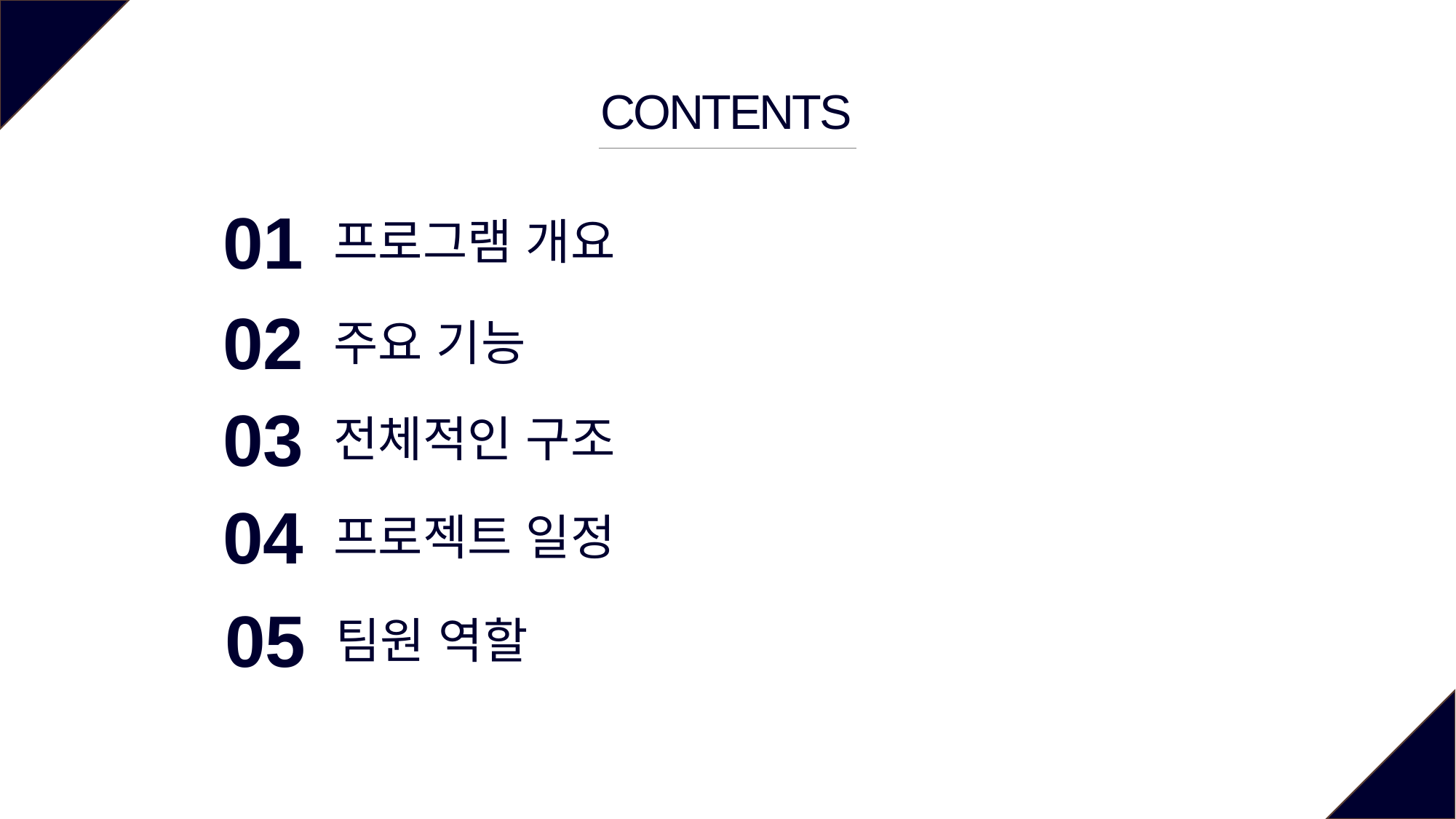

CONTENTS
01
프로그램 개요
02
주요 기능
03
전체적인 구조
04
프로젝트 일정
05
팀원 역할